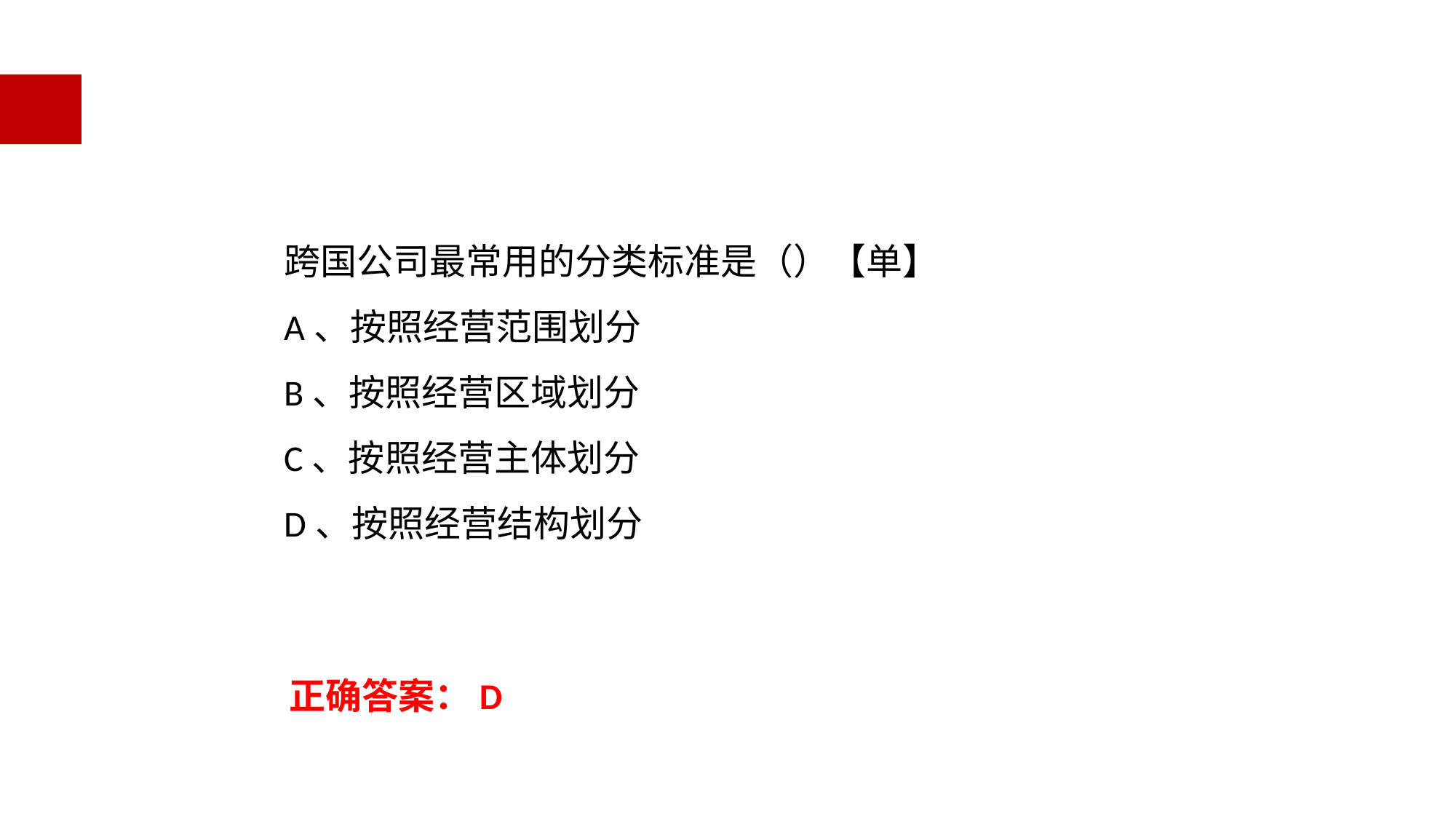

跨国公司最常用的分类标准是（）【单】
A、按照经营范围划分
B、按照经营区域划分
C、按照经营主体划分
D、按照经营结构划分
正确答案：D